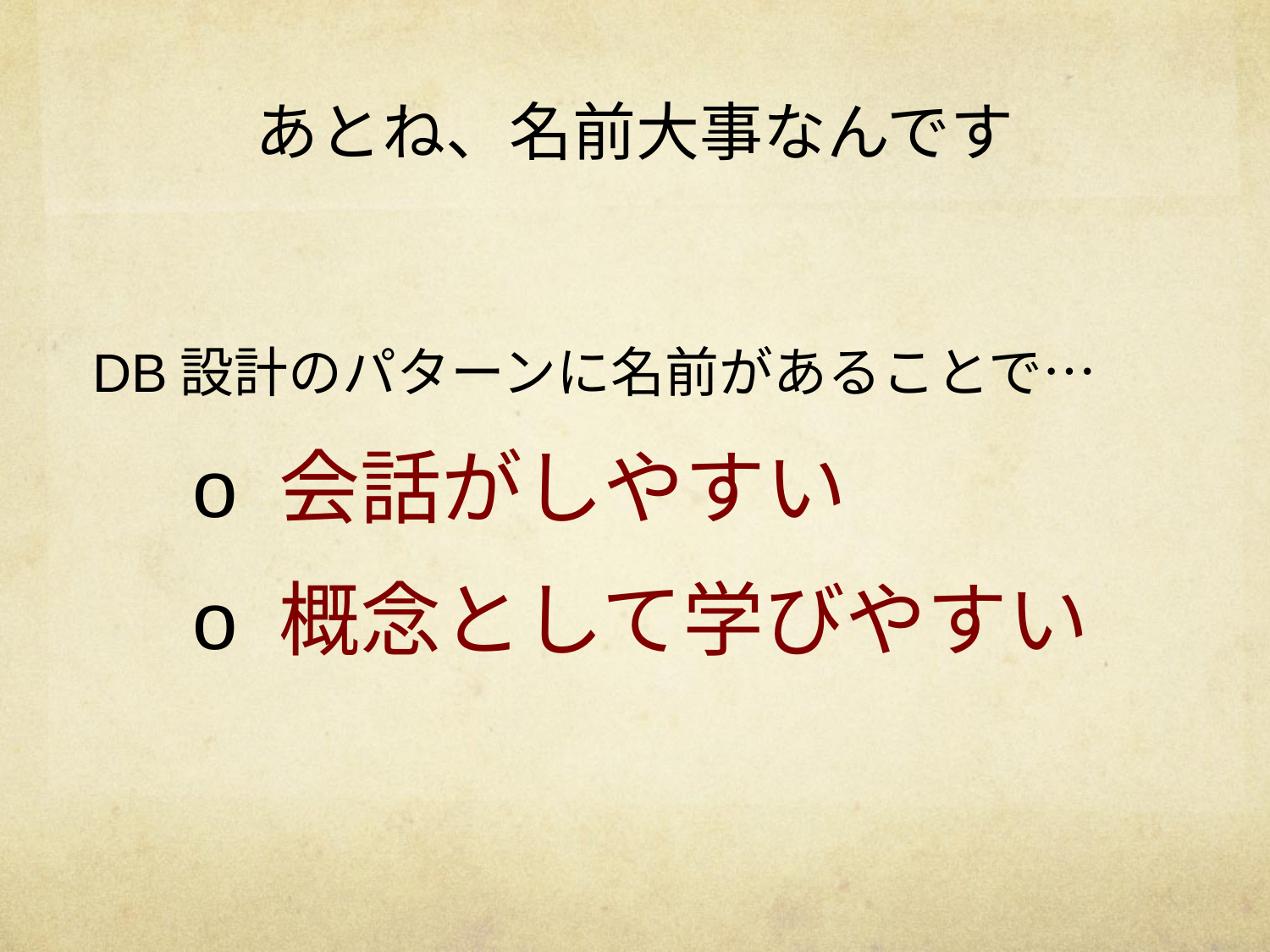

# あとね、名前大事なんです

DB設計のパターンに名前があることで…
　o 会話がしやすい
　o 概念として学びやすい